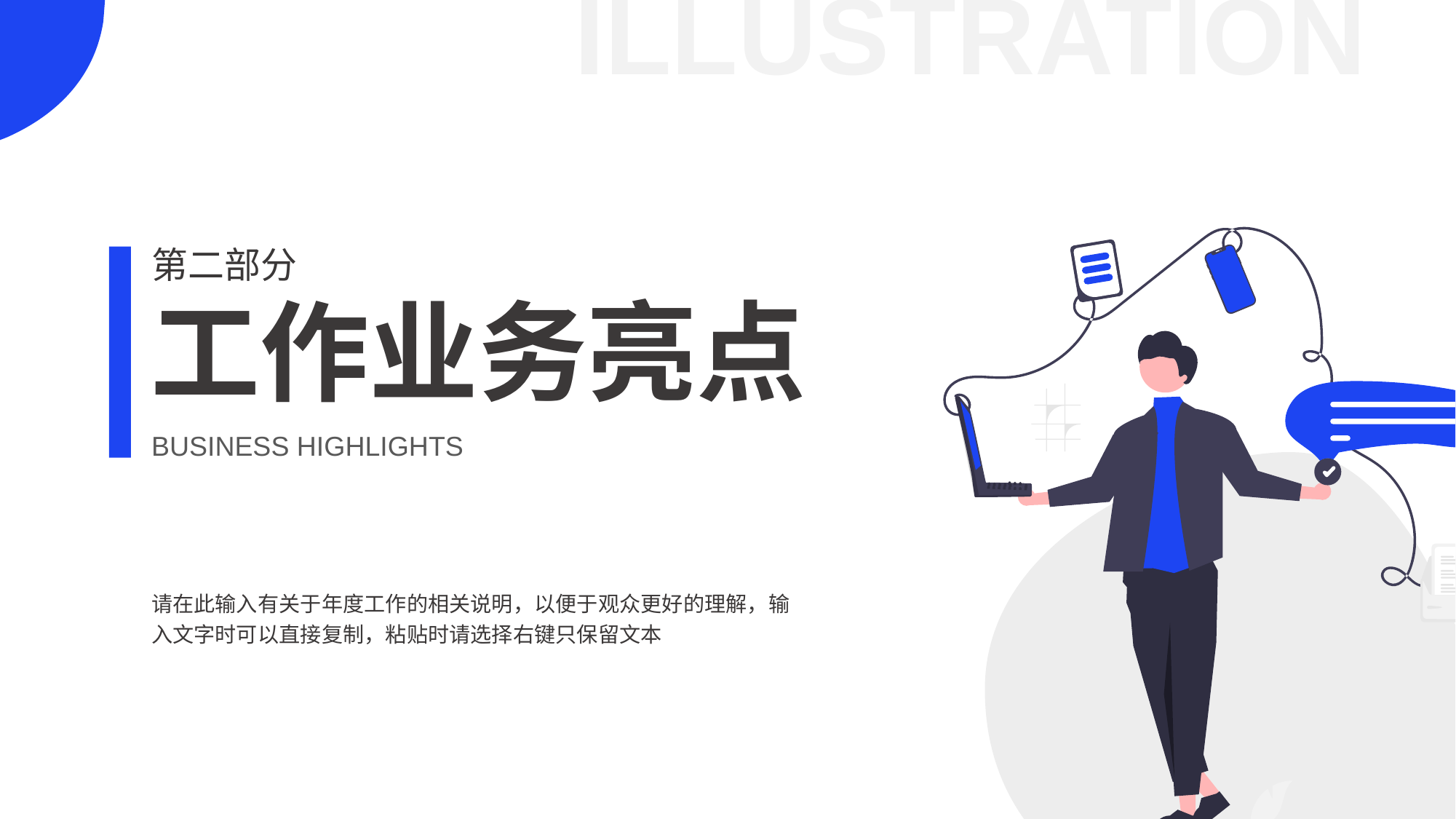

ILLUSTRATION
第二部分

工作业务亮点
BUSINESS HIGHLIGHTS
请在此输入有关于年度工作的相关说明，以便于观众更好的理解，输入文字时可以直接复制，粘贴时请选择右键只保留文本